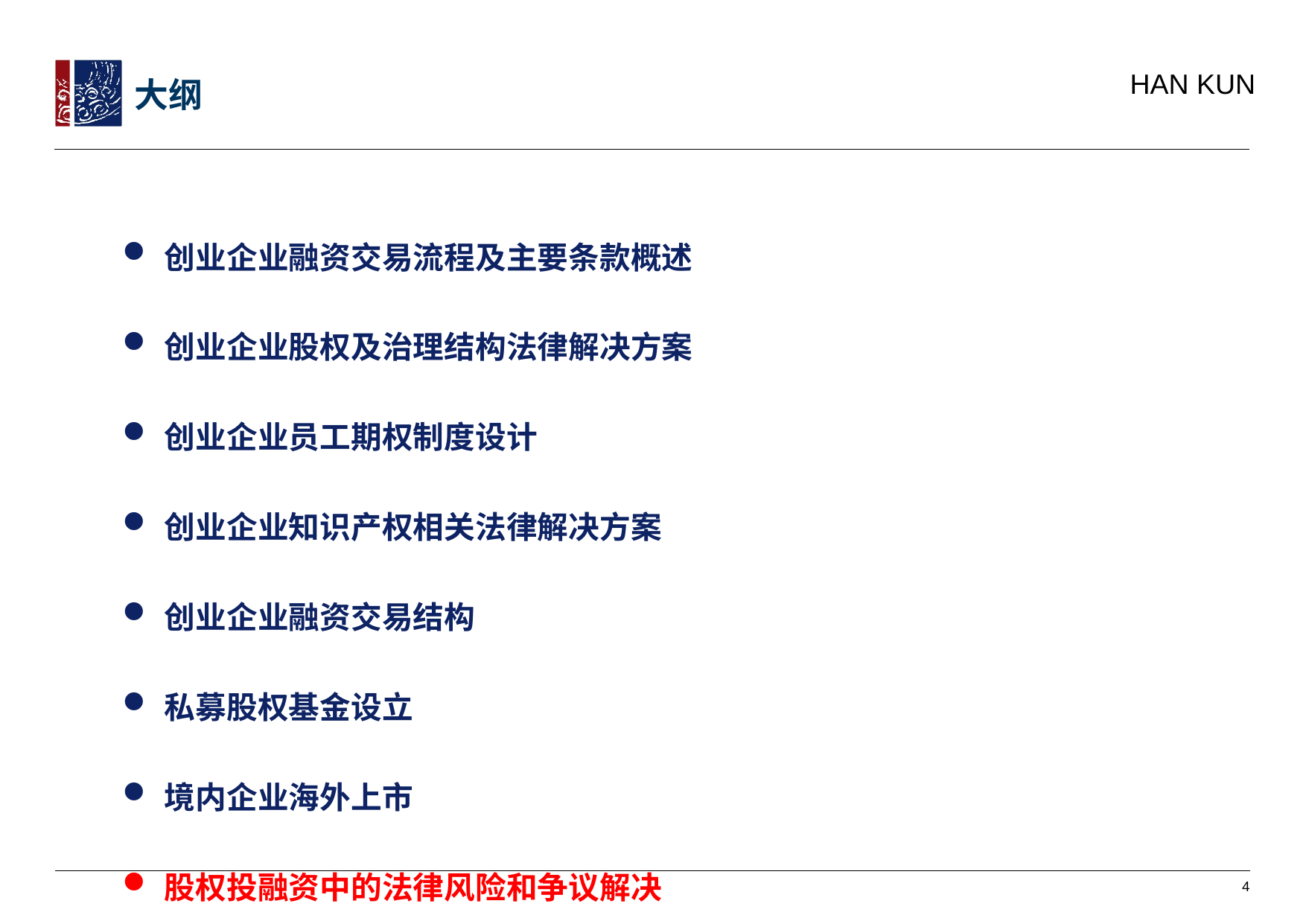

大纲
| 创业企业融资交易流程及主要条款概述 创业企业股权及治理结构法律解决方案 创业企业员工期权制度设计 创业企业知识产权相关法律解决方案 创业企业融资交易结构 私募股权基金设立 境内企业海外上市 股权投融资中的法律风险和争议解决 |
| --- |